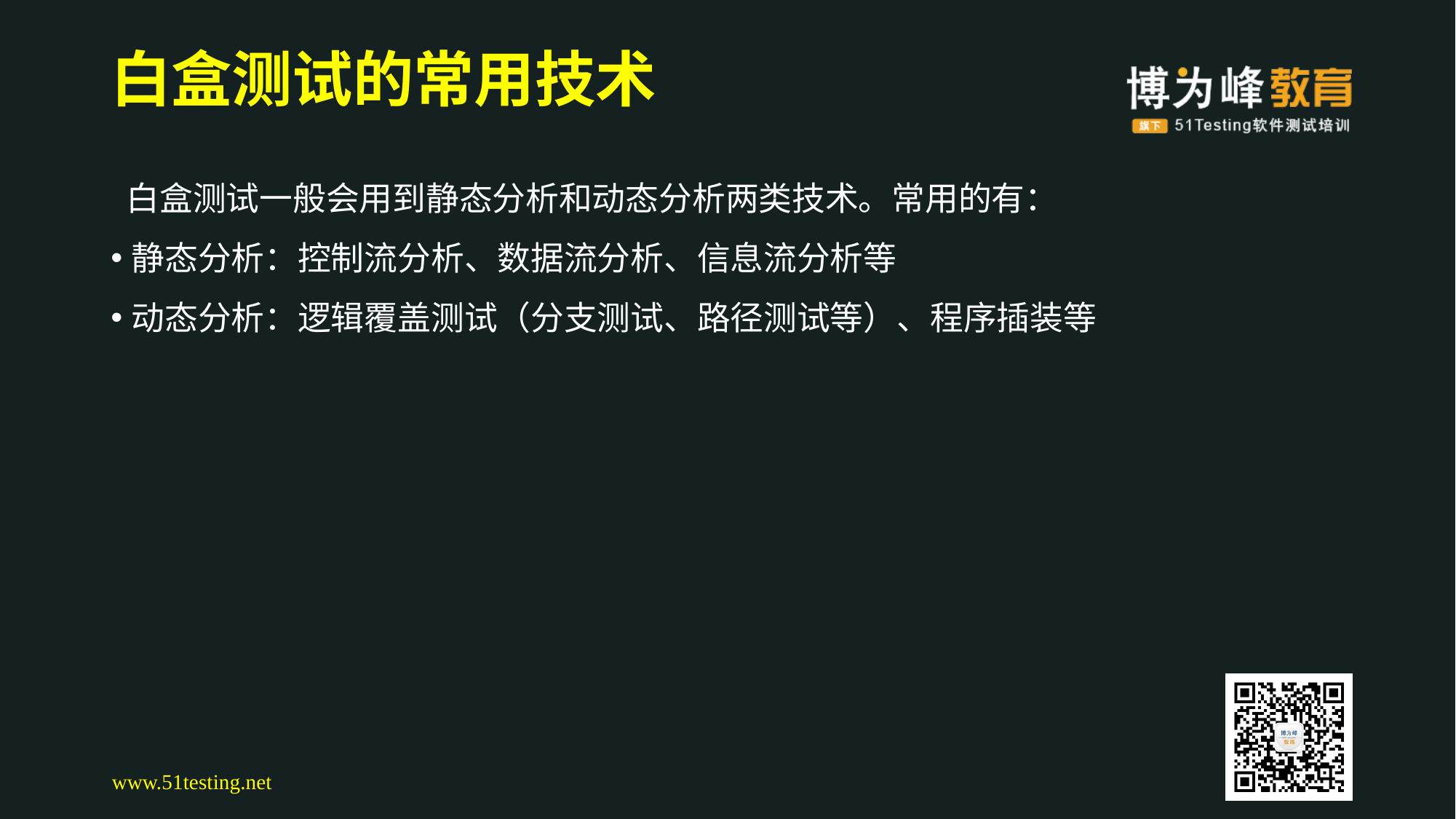

# 白盒测试的常用技术
 白盒测试一般会用到静态分析和动态分析两类技术。常用的有：
静态分析：控制流分析、数据流分析、信息流分析等
动态分析：逻辑覆盖测试（分支测试、路径测试等）、程序插装等